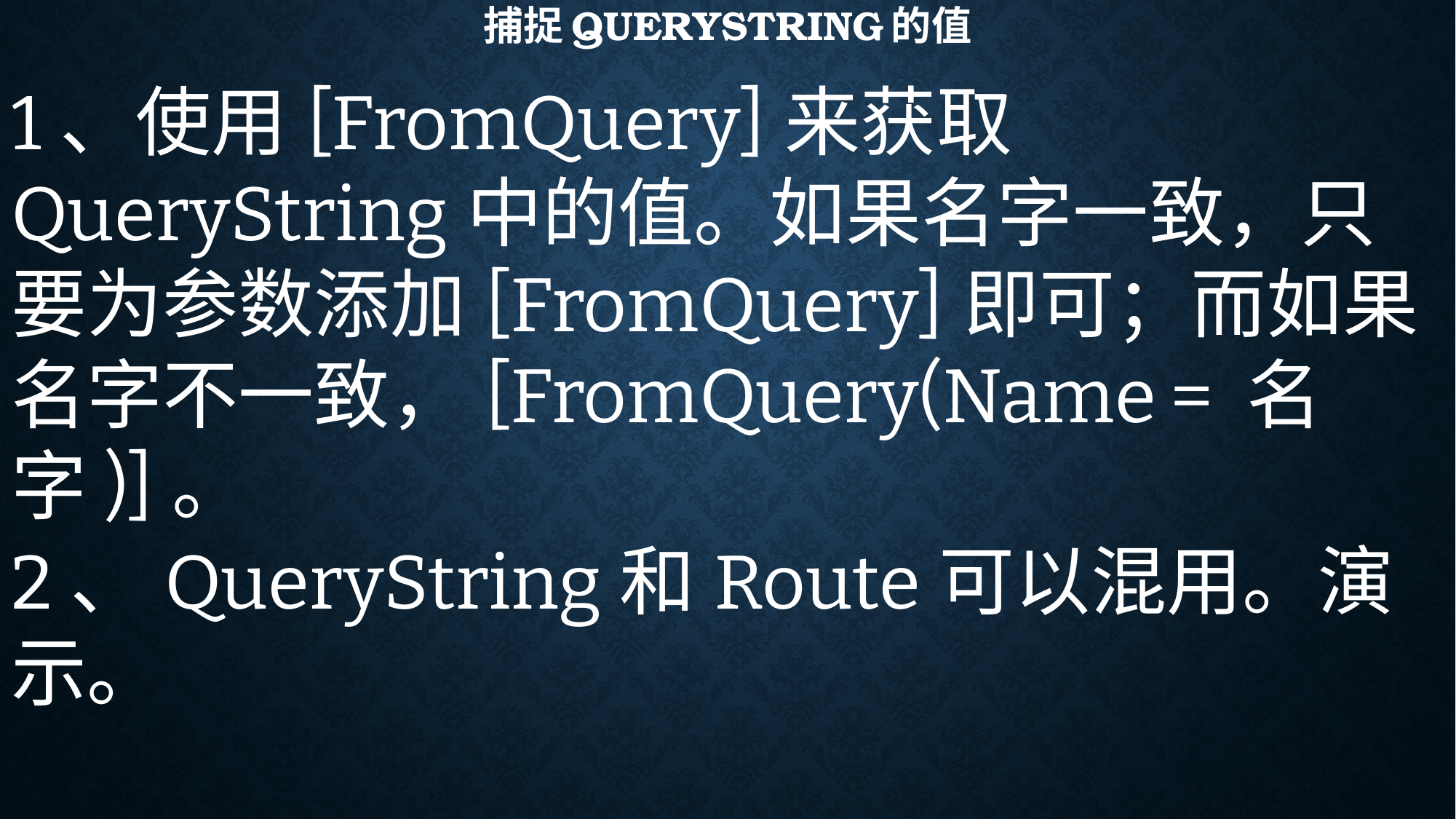

# 捕捉QueryString的值
1、使用[FromQuery]来获取QueryString中的值。如果名字一致，只要为参数添加[FromQuery]即可；而如果名字不一致，[FromQuery(Name = 名字)]。
2、QueryString和Route可以混用。演示。